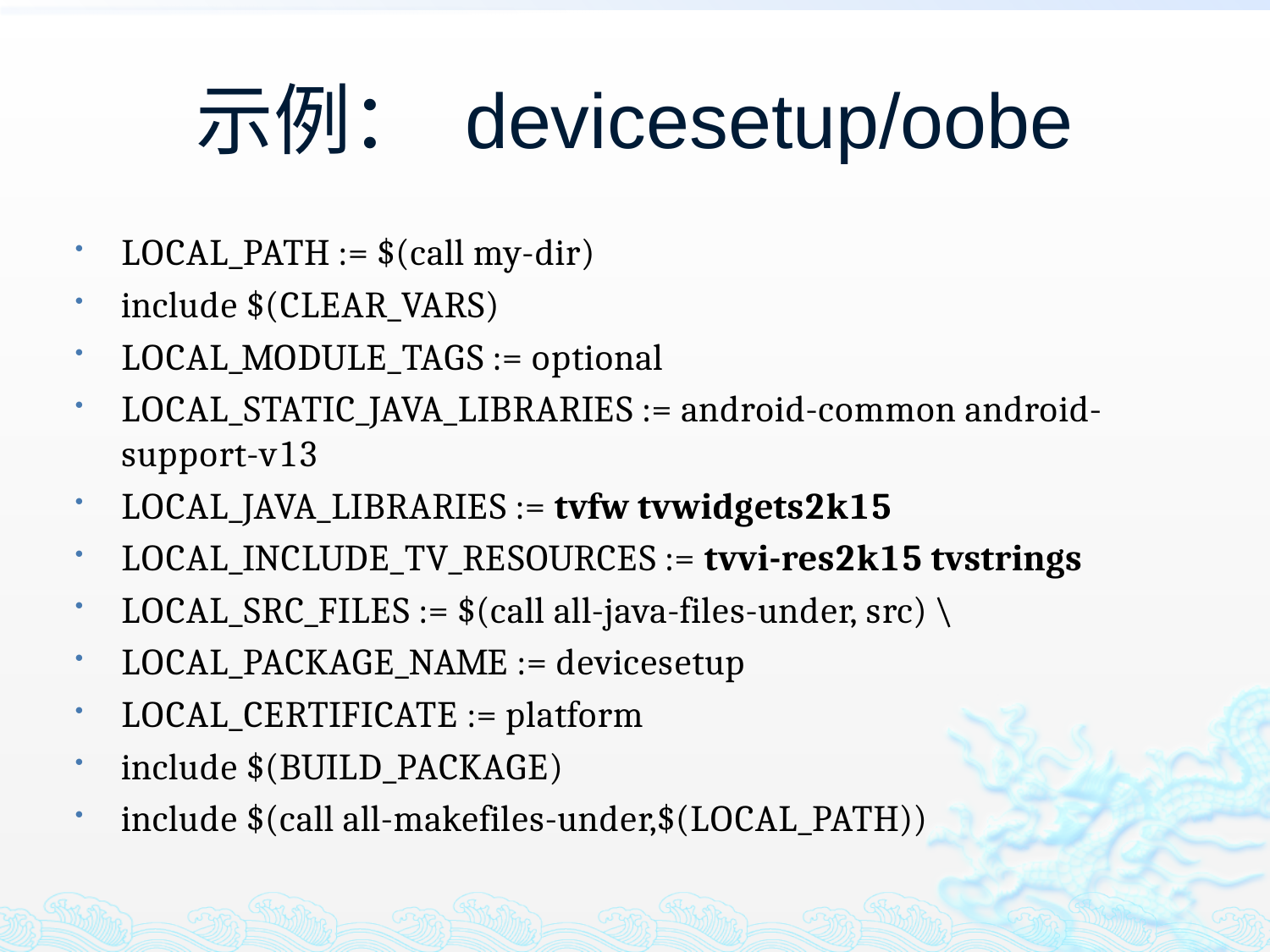

# 示例： devicesetup/oobe
LOCAL_PATH := $(call my-dir)
include $(CLEAR_VARS)
LOCAL_MODULE_TAGS := optional
LOCAL_STATIC_JAVA_LIBRARIES := android-common android-support-v13
LOCAL_JAVA_LIBRARIES := tvfw tvwidgets2k15
LOCAL_INCLUDE_TV_RESOURCES := tvvi-res2k15 tvstrings
LOCAL_SRC_FILES := $(call all-java-files-under, src) \
LOCAL_PACKAGE_NAME := devicesetup
LOCAL_CERTIFICATE := platform
include $(BUILD_PACKAGE)
include $(call all-makefiles-under,$(LOCAL_PATH))